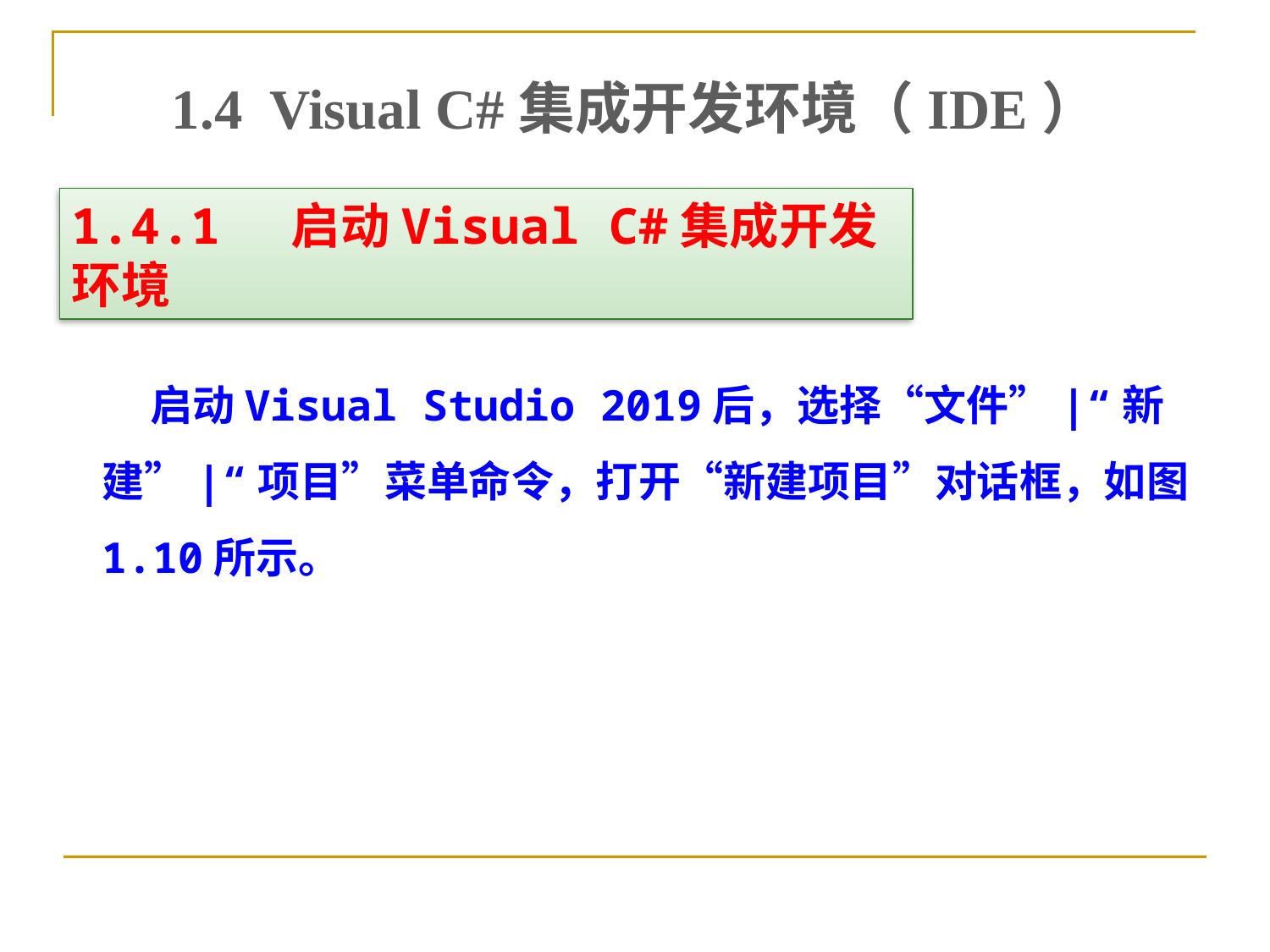

1.4  Visual C#集成开发环境（IDE）
1.4.1  启动Visual C#集成开发环境
    启动Visual Studio 2019后，选择“文件”|“新建”|“项目”菜单命令，打开“新建项目”对话框，如图1.10所示。